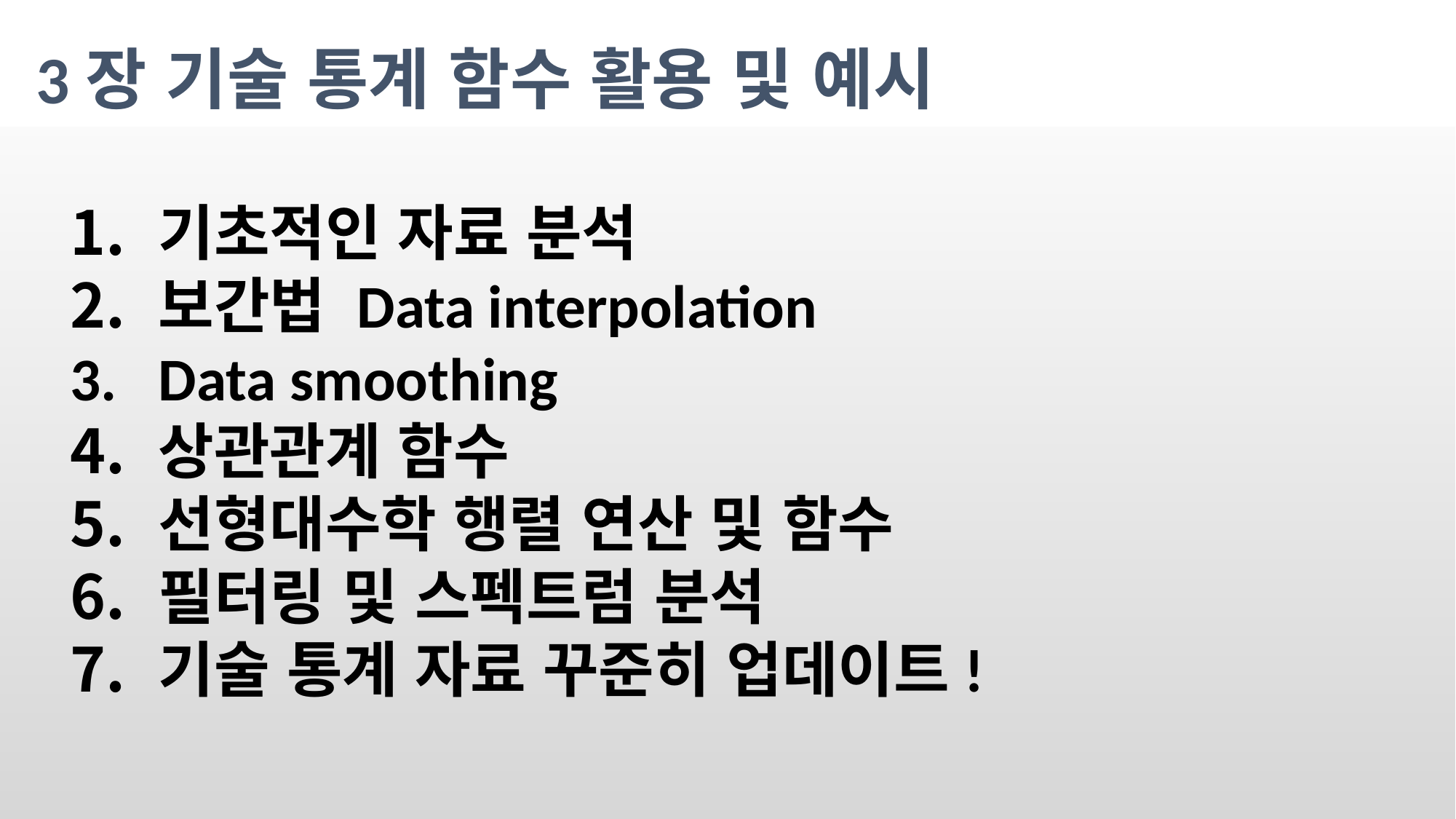

3장 기술 통계 함수 활용 및 예시
기초적인 자료 분석
보간법 Data interpolation
Data smoothing
상관관계 함수
선형대수학 행렬 연산 및 함수
필터링 및 스펙트럼 분석
기술 통계 자료 꾸준히 업데이트!